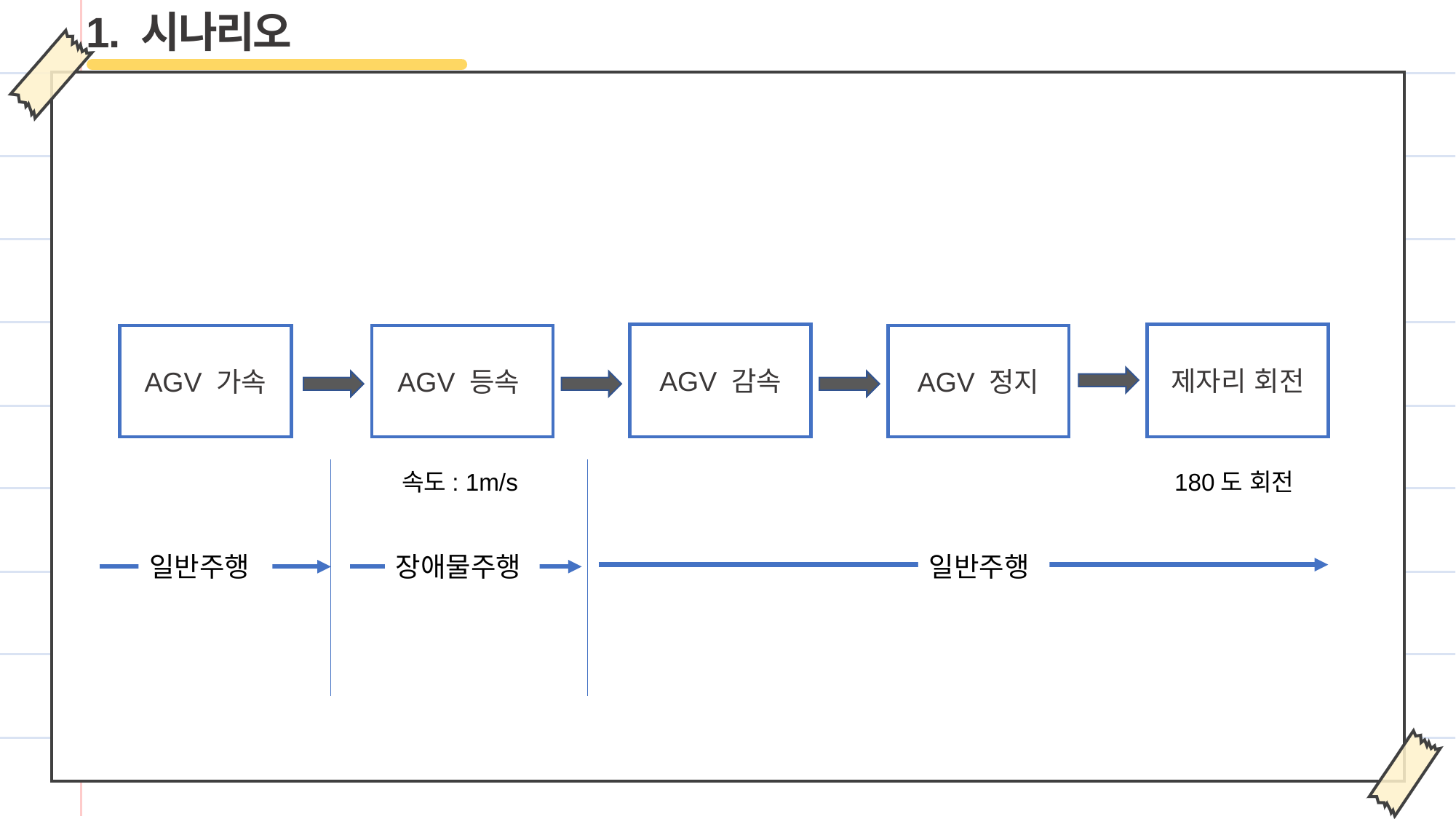

1. 시나리오
AGV 감속
제자리 회전
AGV 가속
AGV 등속
AGV 정지

속도: 1m/s
180도 회전
일반주행
장애물주행
일반주행